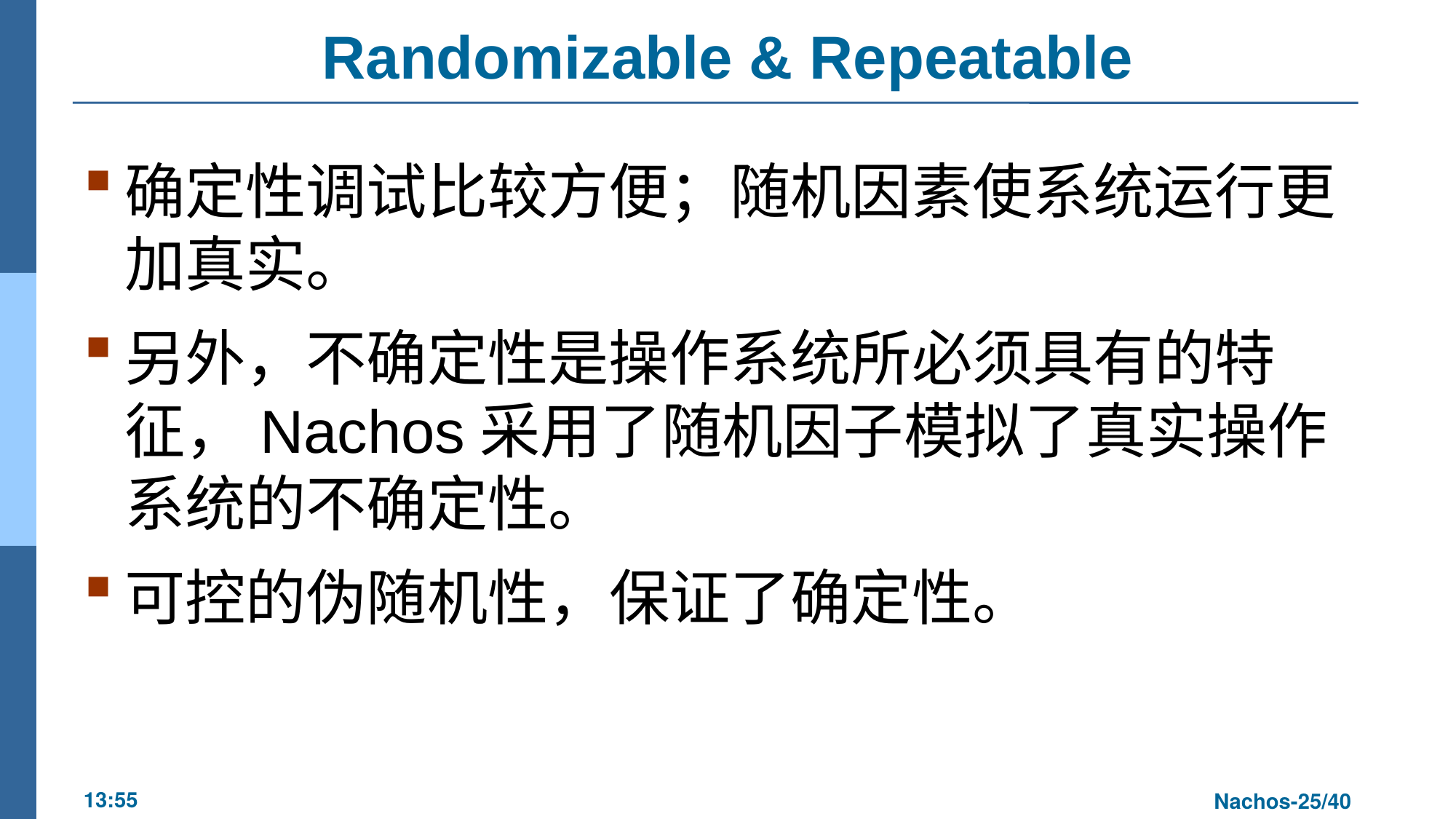

# Randomizable & Repeatable
确定性调试比较方便；随机因素使系统运行更加真实。
另外，不确定性是操作系统所必须具有的特征，Nachos采用了随机因子模拟了真实操作系统的不确定性。
可控的伪随机性，保证了确定性。